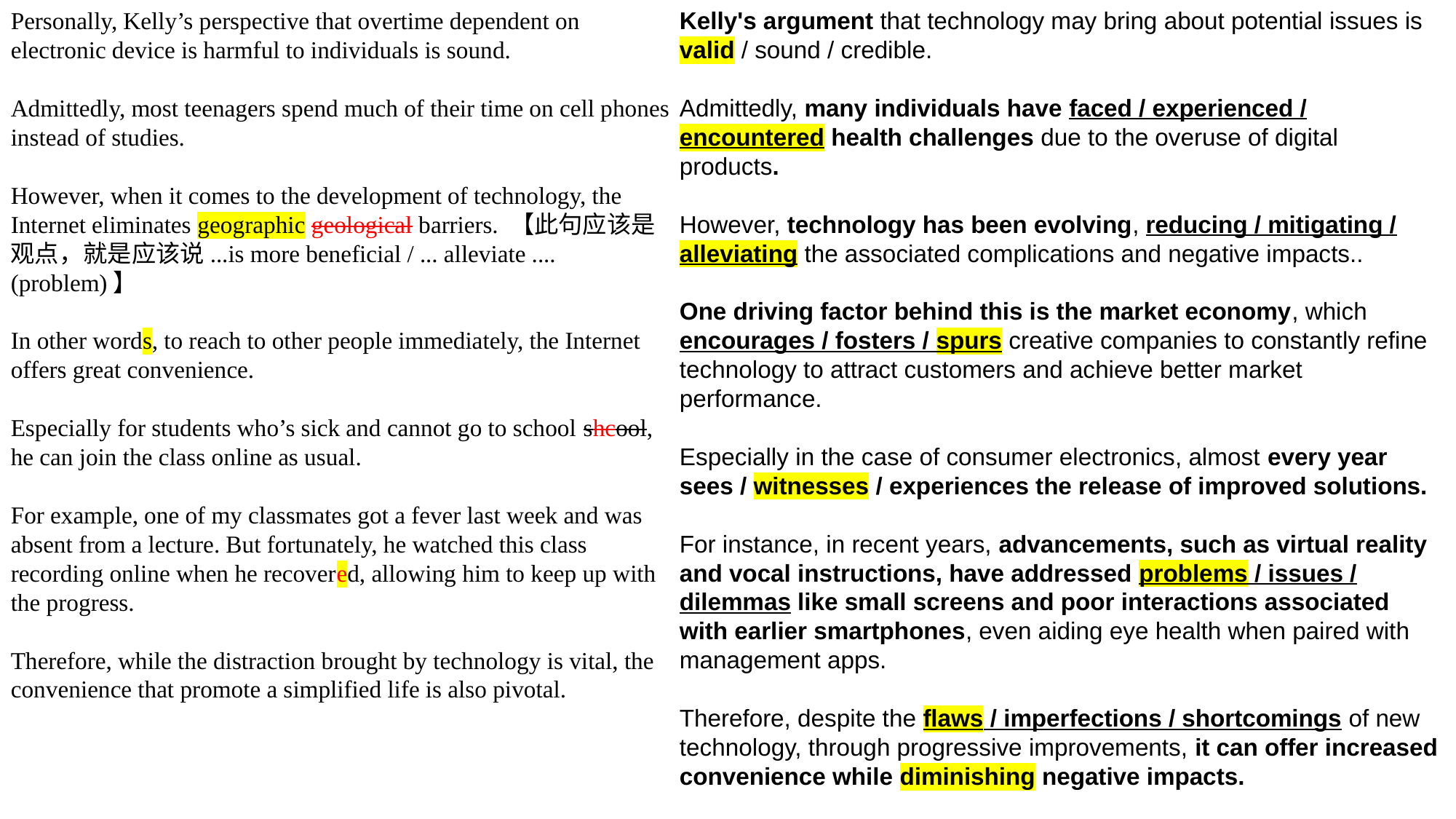

Kelly's argument that technology may bring about potential issues is valid / sound / credible.

Admittedly, many individuals have faced / experienced / encountered health challenges due to the overuse of digital products.

However, technology has been evolving, reducing / mitigating / alleviating the associated complications and negative impacts..

One driving factor behind this is the market economy, which encourages / fosters / spurs creative companies to constantly refine technology to attract customers and achieve better market performance.

Especially in the case of consumer electronics, almost every year sees / witnesses / experiences the release of improved solutions.

For instance, in recent years, advancements, such as virtual reality and vocal instructions, have addressed problems / issues / dilemmas like small screens and poor interactions associated with earlier smartphones, even aiding eye health when paired with management apps.

Therefore, despite the flaws / imperfections / shortcomings of new technology, through progressive improvements, it can offer increased convenience while diminishing negative impacts.
Personally, Kelly’s perspective that overtime dependent on electronic device is harmful to individuals is sound.

Admittedly, most teenagers spend much of their time on cell phones instead of studies.

However, when it comes to the development of technology, the Internet eliminates geographic geological barriers. 【此句应该是观点，就是应该说...is more beneficial / ... alleviate ....(problem)】

In other words, to reach to other people immediately, the Internet offers great convenience.

Especially for students who’s sick and cannot go to school shcool, he can join the class online as usual.

For example, one of my classmates got a fever last week and was absent from a lecture. But fortunately, he watched this class recording online when he recovered, allowing him to keep up with the progress.

Therefore, while the distraction brought by technology is vital, the convenience that promote a simplified life is also pivotal.